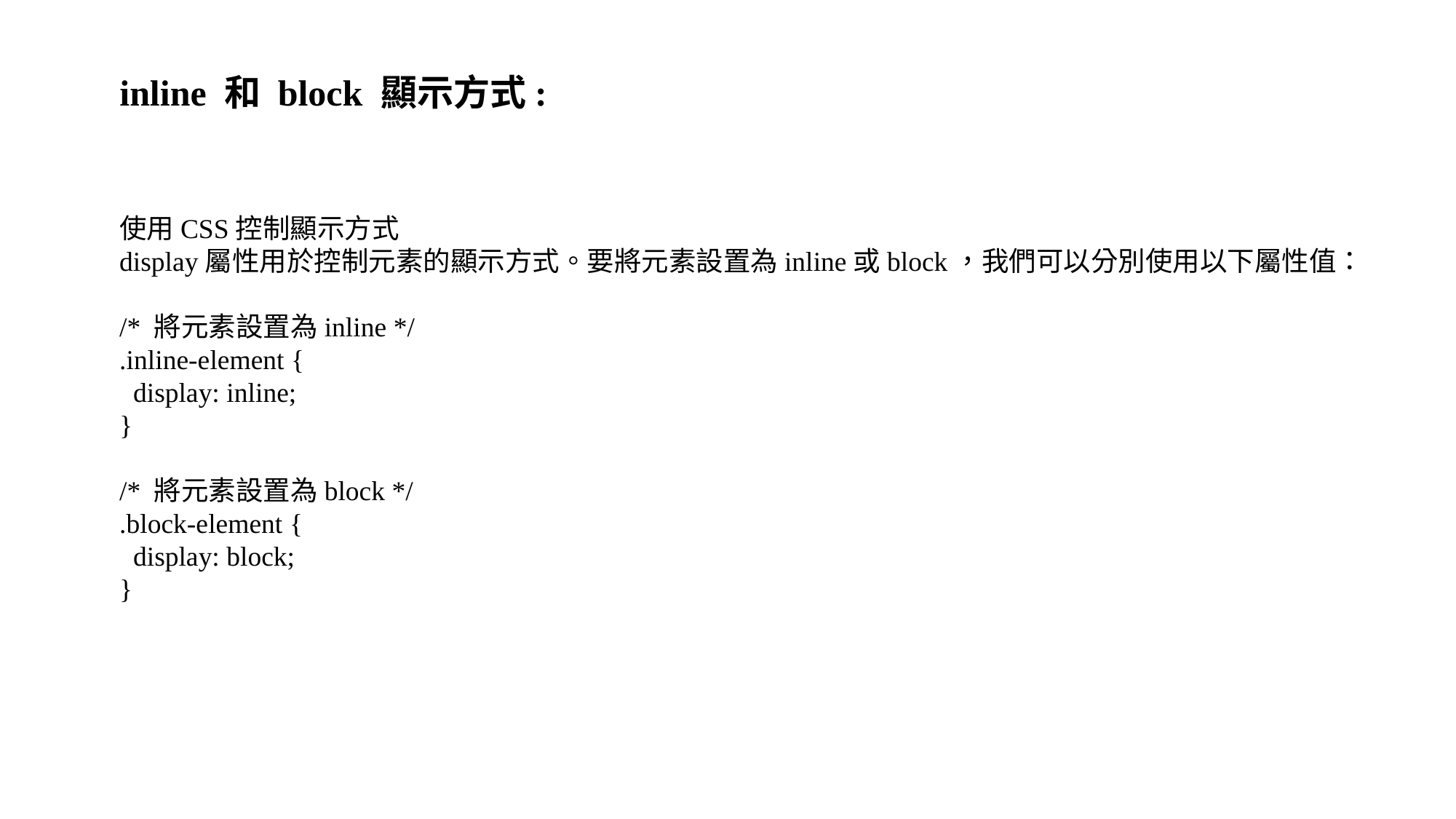

# inline 和 block 顯示方式:
使用CSS控制顯示方式
display屬性用於控制元素的顯示方式。要將元素設置為inline或block，我們可以分別使用以下屬性值：

/* 將元素設置為inline */
.inline-element {
  display: inline;
}

/* 將元素設置為block */
.block-element {
  display: block;
}